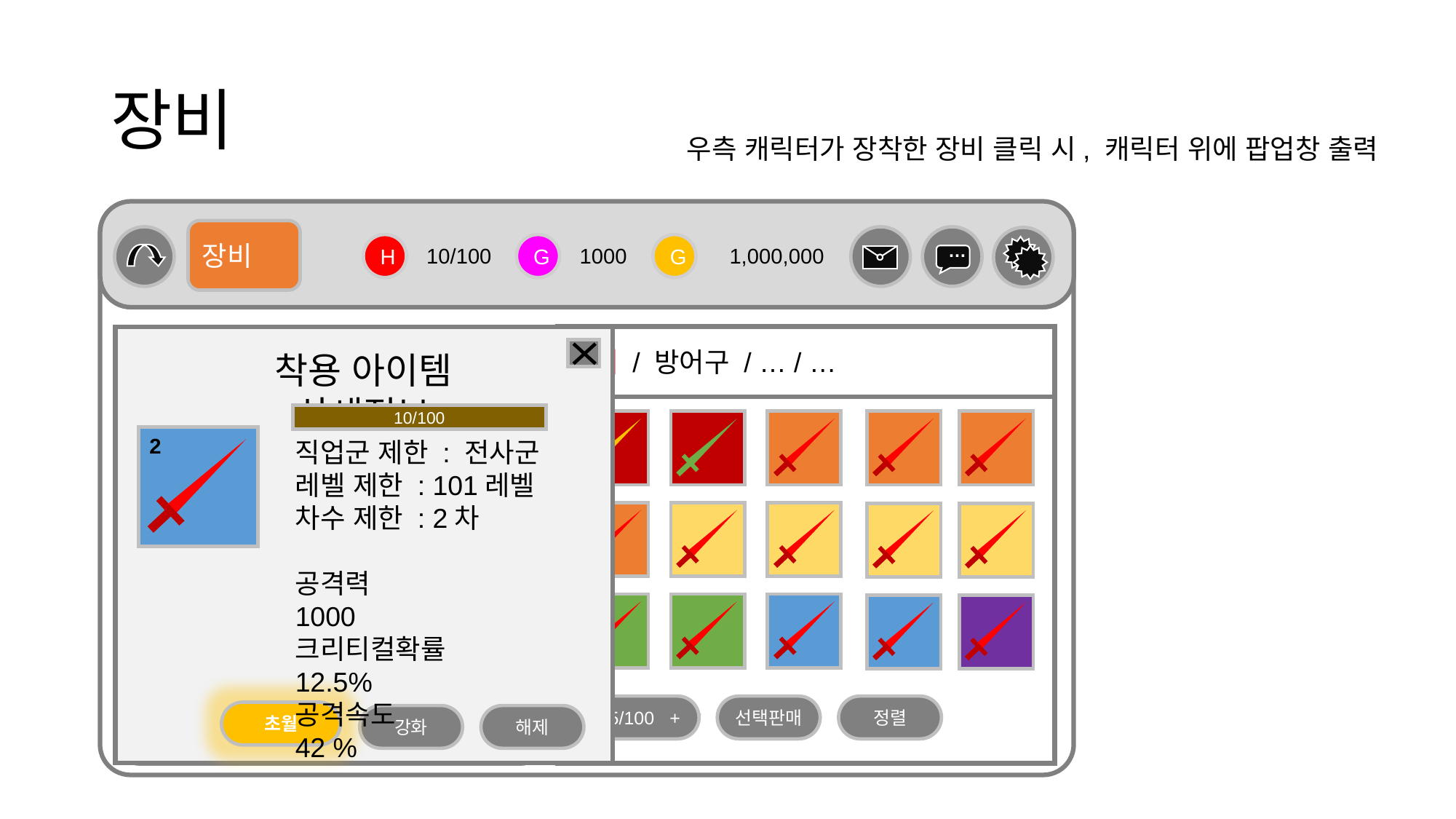

# 장비
우측 캐릭터가 장착한 장비 클릭 시, 캐릭터 위에 팝업창 출력

장비
c
…
m

s

H
10/100
G
1000
G
1,000,000

무기 / 방어구 / … / …

15/100   +
선택판매
정렬

착용 아이템 상세정보
10/100
직업군 제한 : 전사군
레벨 제한 : 101레벨
차수 제한 : 2차

공격력                        1000
크리티컬확률          12.5%
공격속도                     42 %

2
초월
강화
해제